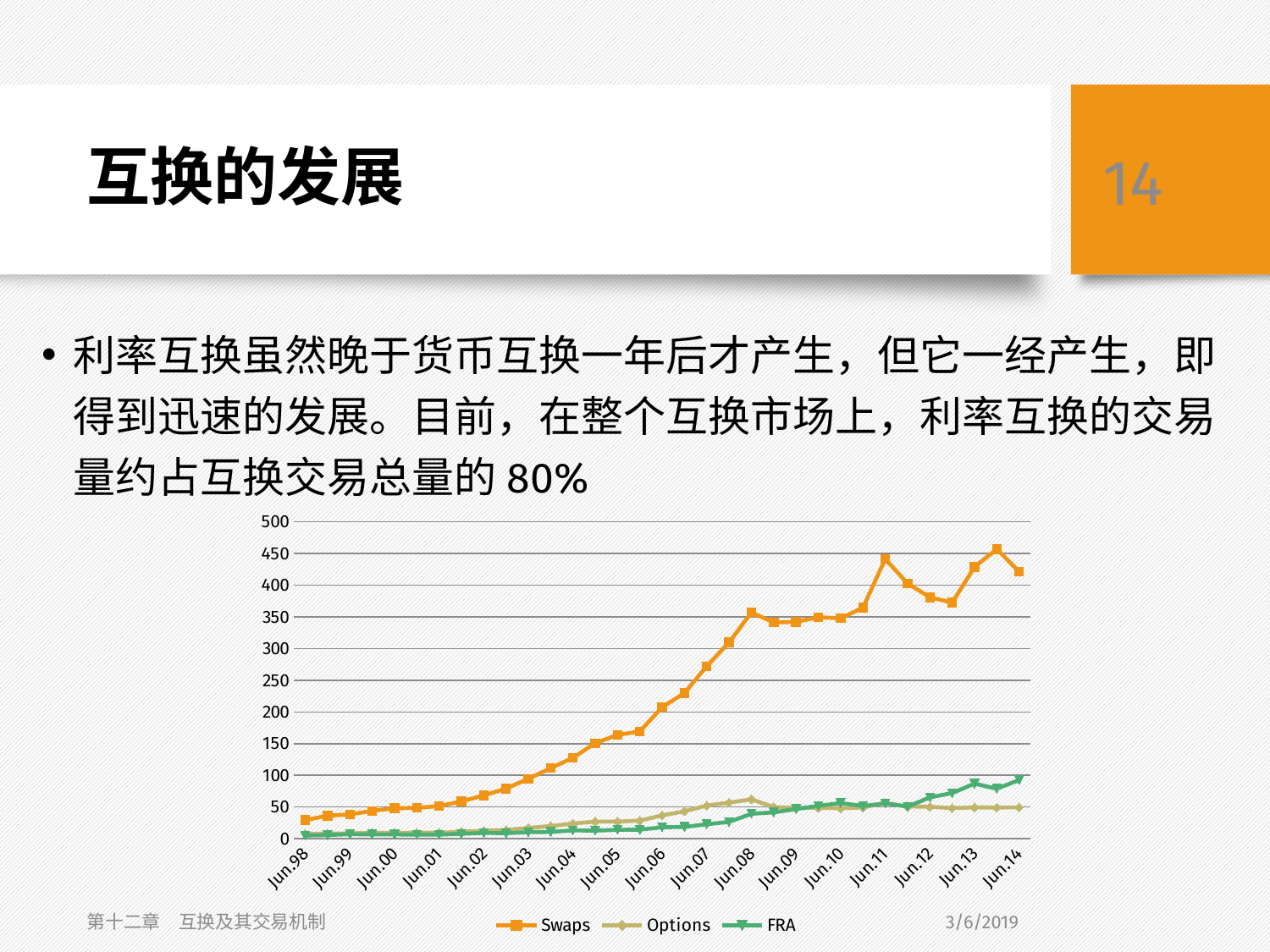

# 互换的发展
14
利率互换虽然晚于货币互换一年后才产生，但它一经产生，即得到迅速的发展。目前，在整个互换市场上，利率互换的交易量约占互换交易总量的80%

### Chart

| Category | Swaps | Options | FRA |
|---|---|---|---|
| Jun.98 | 29.363384 | 7.858140999999986 | 5.146869000000002 |
| Dec.98 | 36.261583 | 7.997412000000001 | 5.755689 |
| Jun.99 | 38.371912 | 8.562226 | 7.137370999999995 |
| Dec.99 | 43.93612800000001 | 9.379526000000077 | 6.775274000000001 |
| Jun.00 | 47.99273100000001 | 9.360720000000002 | 6.77124300000008 |
| Dec.00 | 48.76812100000024 | 9.476455000000007 | 6.423003000000001 |
| Jun.01 | 51.407156 | 9.521378999999948 | 6.536857 |
| Dec.01 | 58.89714900000001 | 10.933331 | 7.73717 |
| Jun.02 | 68.234102 | 12.574962 | 9.145547 |
| Dec.02 | 79.11994 | 13.745747 | 8.791989 |
| Jun.03 | 94.58259099999998 | 16.94618199999999 | 10.27049600000002 |
| Dec.03 | 111.20939 | 20.01216700000003 | 10.769008 |
| Jun.04 | 127.570321 | 23.91218999999989 | 13.143838 |
| Dec.04 | 150.631340000001 | 27.08195100000014 | 12.788664 |
| Jun.05 | 163.74944 | 27.07247899999999 | 13.97336 |
| Dec.05 | 169.106215 | 28.5955979999999 | 14.268677 |
| Jun.06 | 207.5879360000013 | 36.8205 | 18.11714100000014 |
| Dec.06 | 229.693079 | 43.22052100000001 | 18.66788900000003 |
| Jun.07 | 272.2157459999989 | 52.287744 | 22.8086699999999 |
| Dec.07 | 309.5882739999986 | 56.95106 | 26.59876399999989 |
| Jun.08 | 356.7715519999969 | 62.16219200000038 | 39.370224 |
| Dec.08 | 341.1276210000003 | 49.96824000000001 | 41.56129 |
| Jun.09 | 341.9027299999987 | 48.513446 | 46.81215800000001 |
| Dec.09 | 349.287982 | 48.807609 | 51.77916500000001 |
| Jun.10 | 347.5080579999985 | 48.081477 | 56.241786 |
| Dec.10 | 364.3771499999992 | 49.2954500000003 | 51.587025 |
| Jun.11 | 441.2009369999986 | 56.29144100000001 | 55.747466 |
| Dec.11 | 402.6105769999991 | 50.91105200000001 | 50.59583600000001 |
| Jun.12 | 380.719668 | 50.314217 | 65.18088199999916 |
| Dec.12 | 372.2930319999966 | 48.351377 | 71.96019600000002 |
| Jun.13 | 428.3853349999972 | 49.395968 | 86.891947 |
| Dec.13 | 456.7254189999969 | 49.26409 | 78.80973299999899 |
| Jun.14 | 421.272894 | 49.44186499999974 | 92.57549699999936 |
3/6/2019
第十二章　互换及其交易机制